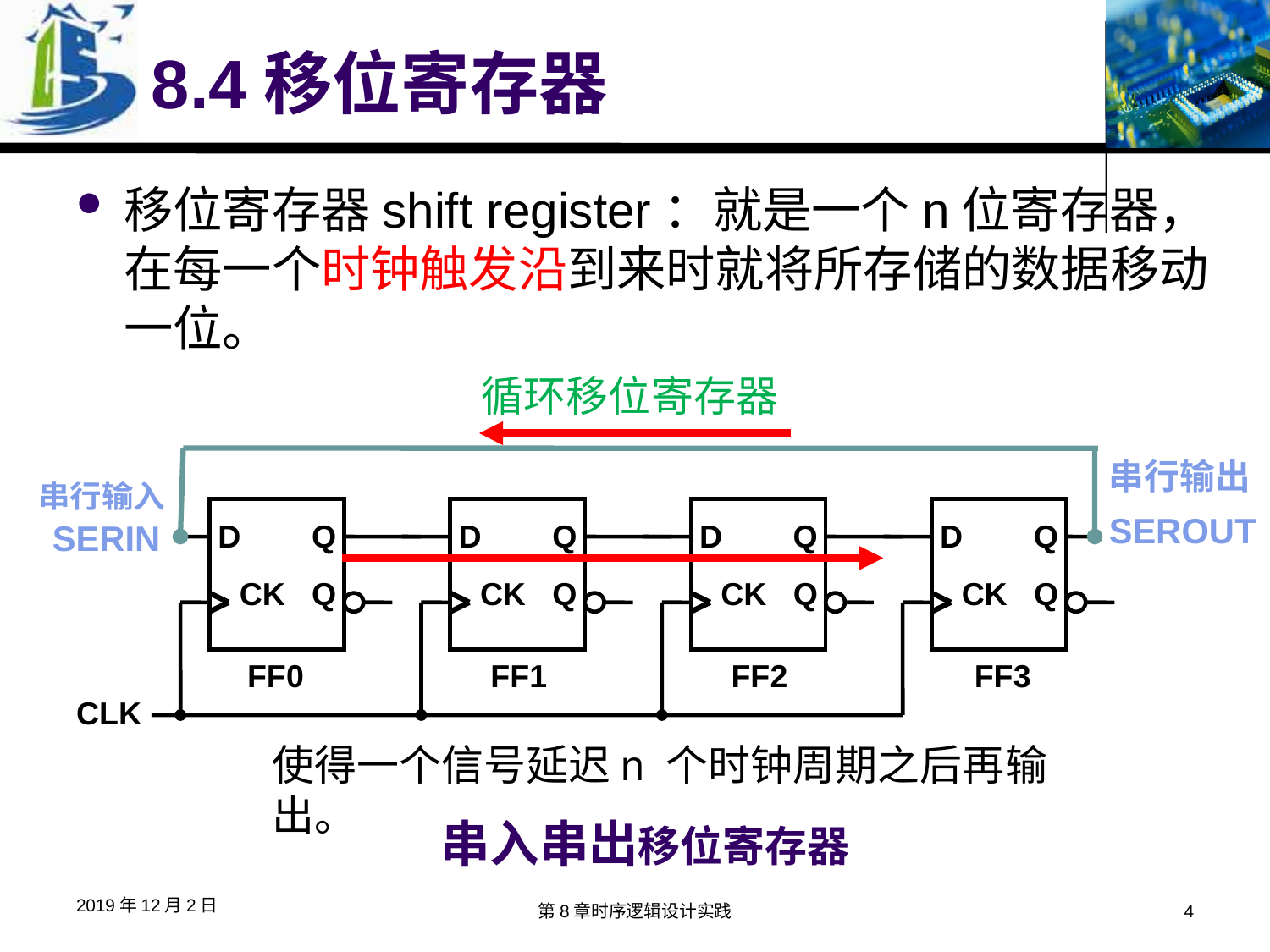

# 8.4移位寄存器
移位寄存器shift register：就是一个n位寄存器，在每一个时钟触发沿到来时就将所存储的数据移动一位。

循环移位寄存器

串行输出
SEROUT
串行输入
SERIN
D        Q
  CK   Q
D        Q
  CK   Q
D        Q
  CK   Q
D        Q
  CK   Q

FF0
FF1
FF2
FF3
CLK

使得一个信号延迟n 个时钟周期之后再输出。
串入串出移位寄存器
2019年12月2日
第8章时序逻辑设计实践
4